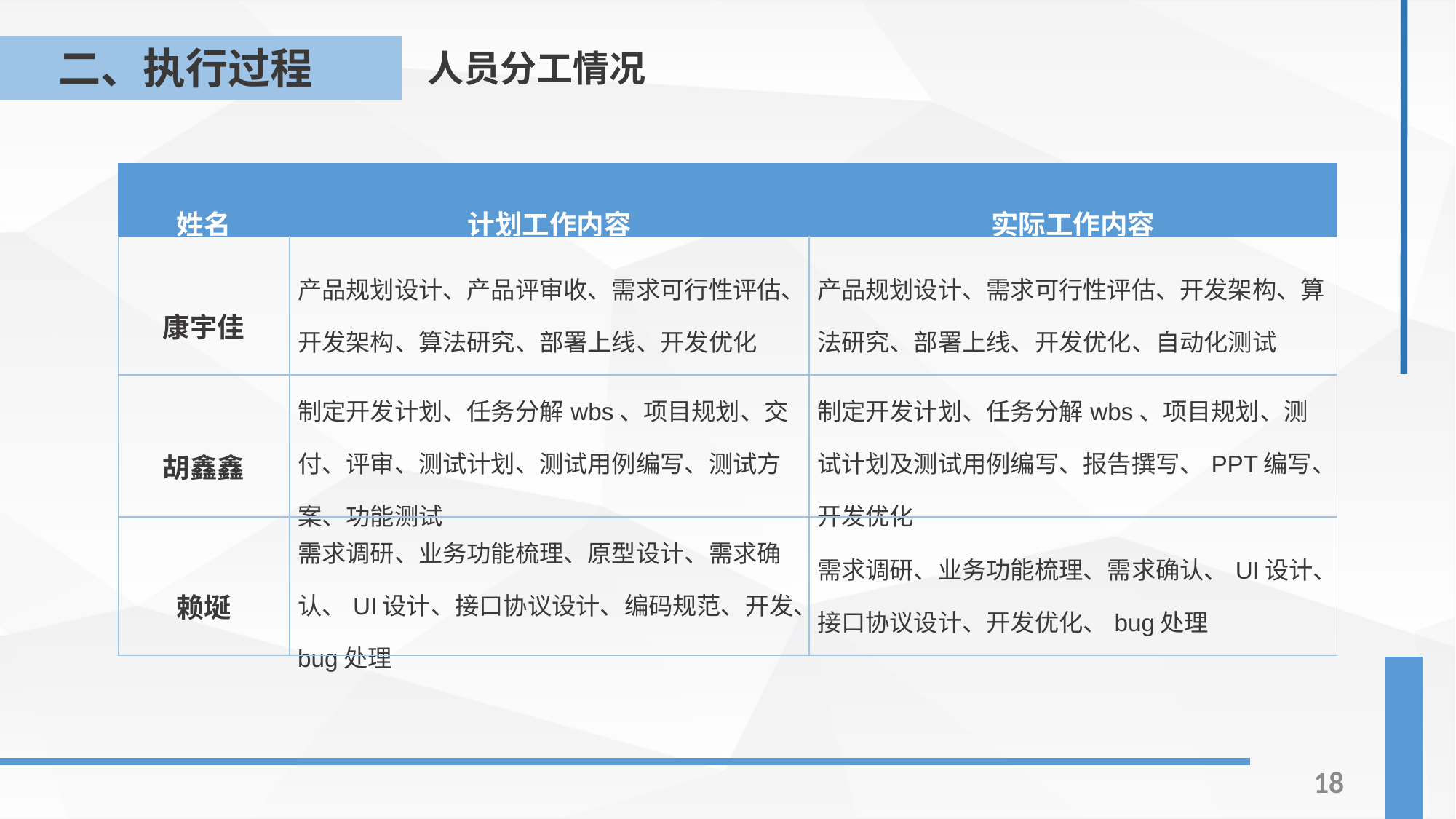

二、执行过程
人员分工情况
| 姓名 | 计划工作内容 | 实际工作内容 |
| --- | --- | --- |
| 康宇佳 | 产品规划设计、产品评审收、需求可行性评估、开发架构、算法研究、部署上线、开发优化 | 产品规划设计、需求可行性评估、开发架构、算法研究、部署上线、开发优化、自动化测试 |
| 胡鑫鑫 | 制定开发计划、任务分解wbs、项目规划、交付、评审、测试计划、测试用例编写、测试方案、功能测试 | 制定开发计划、任务分解wbs、项目规划、测试计划及测试用例编写、报告撰写、PPT编写、开发优化 |
| 赖埏 | 需求调研、业务功能梳理、原型设计、需求确认、UI设计、接口协议设计、编码规范、开发、bug处理 | 需求调研、业务功能梳理、需求确认、UI设计、接口协议设计、开发优化、bug处理 |

18